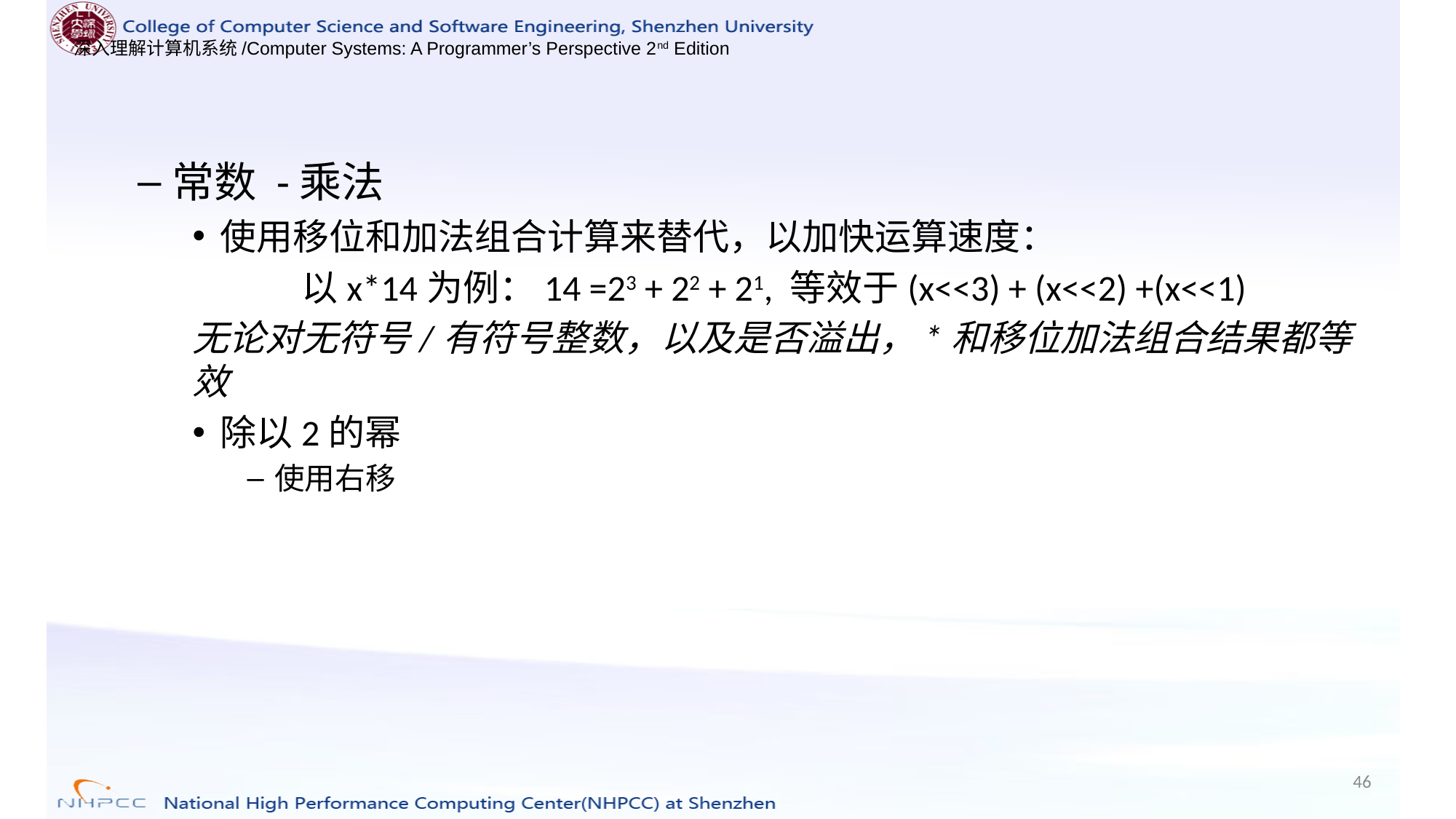

常数 -乘法
使用移位和加法组合计算来替代，以加快运算速度：
	以x*14为例：14 =23 + 22 + 21, 等效于(x<<3) + (x<<2) +(x<<1)
无论对无符号/有符号整数，以及是否溢出，*和移位加法组合结果都等效
除以2的幂
使用右移
46